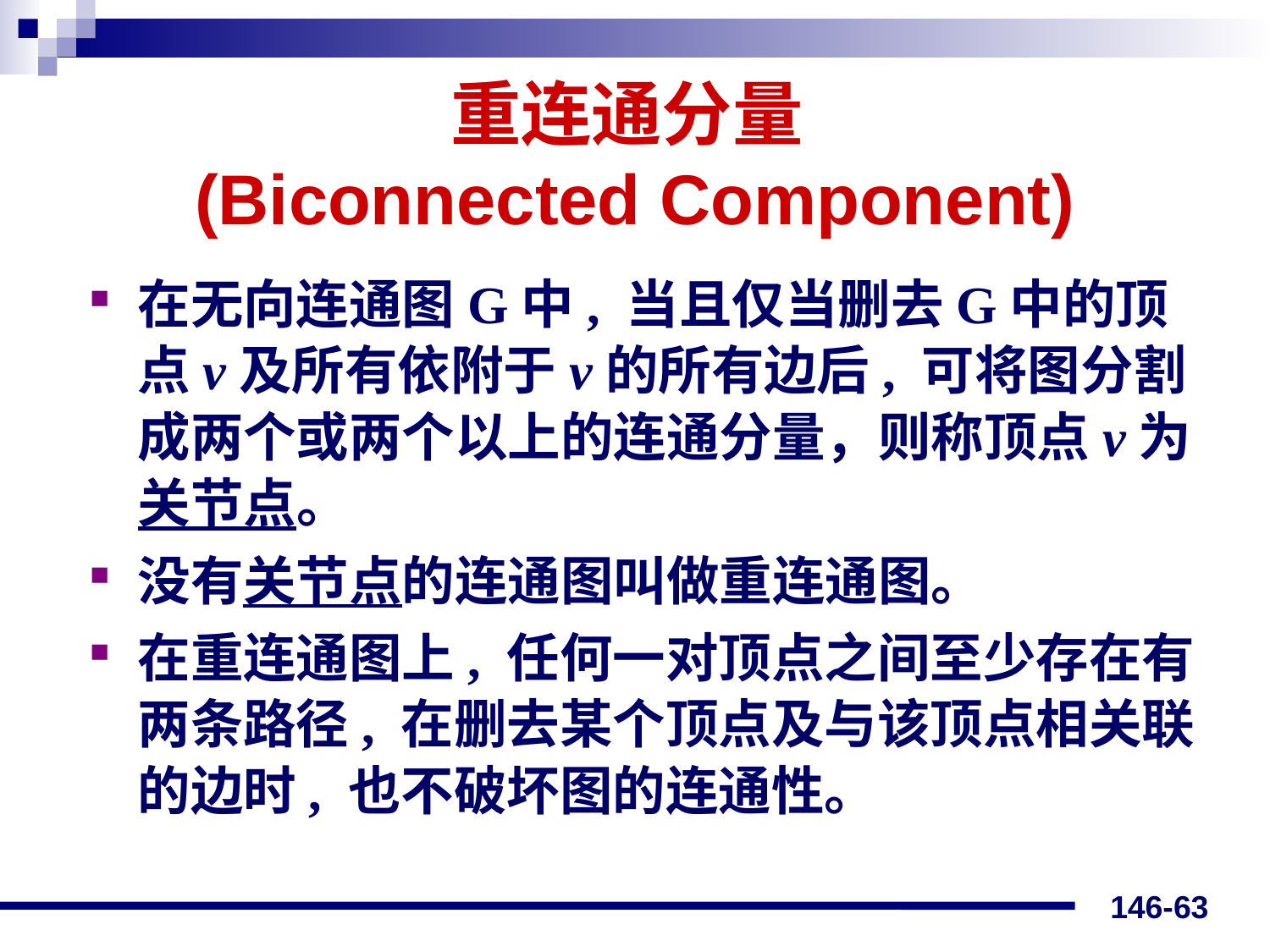

# 重连通分量 (Biconnected Component)
在无向连通图G中, 当且仅当删去G中的顶点v及所有依附于v的所有边后, 可将图分割成两个或两个以上的连通分量，则称顶点v为关节点。
没有关节点的连通图叫做重连通图。
在重连通图上, 任何一对顶点之间至少存在有两条路径, 在删去某个顶点及与该顶点相关联的边时, 也不破坏图的连通性。
146-63